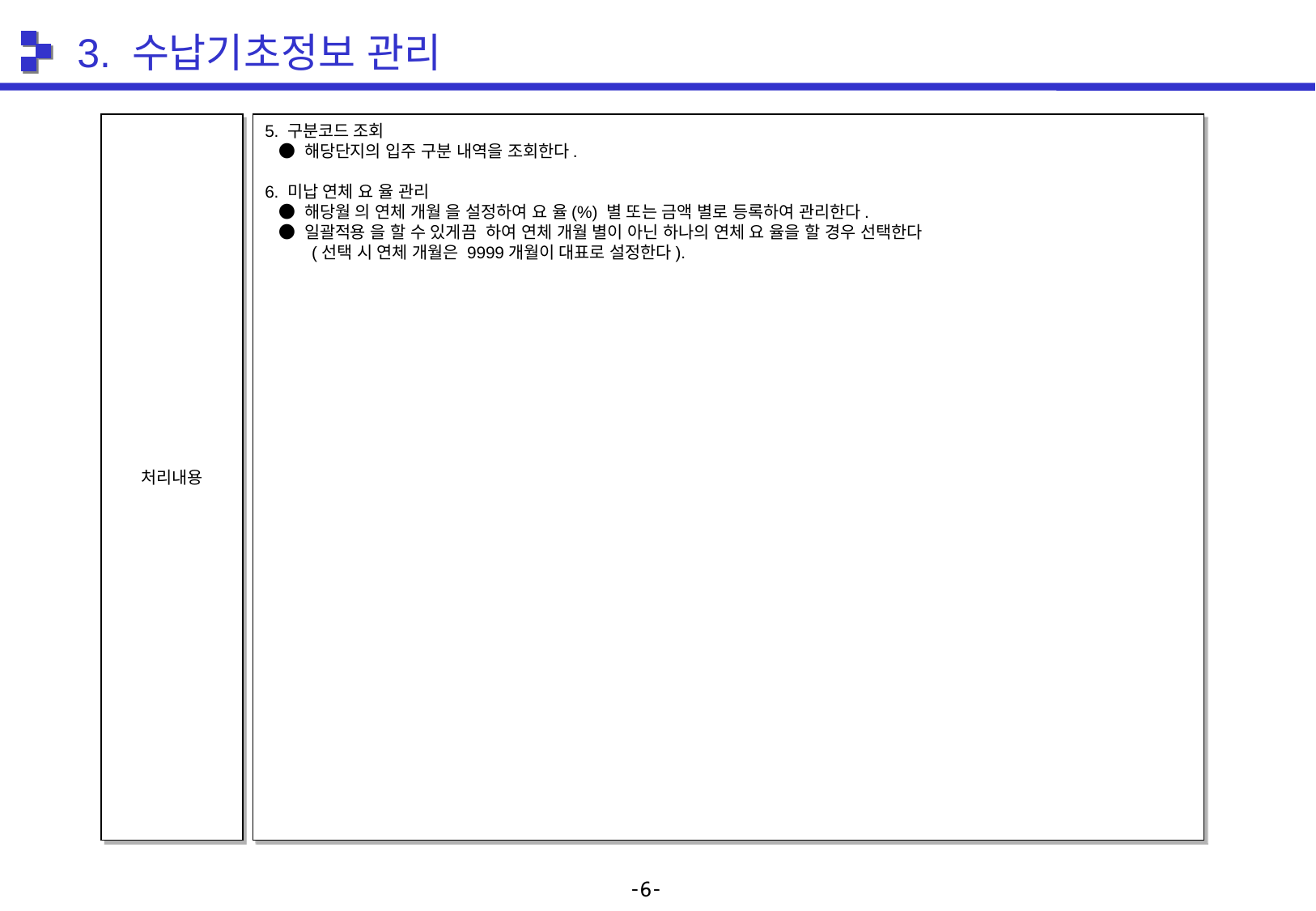

3. 수납기초정보 관리
처리내용
5. 구분코드 조회
   ● 해당단지의 입주 구분 내역을 조회한다.

6. 미납 연체 요 율 관리
   ● 해당월 의 연체 개월 을 설정하여 요 율(%) 별 또는 금액 별로 등록하여 관리한다.
   ● 일괄적용 을 할 수 있게끔  하여 연체 개월 별이 아닌 하나의 연체 요 율을 할 경우 선택한다
　　  (선택 시 연체 개월은 9999개월이 대표로 설정한다).